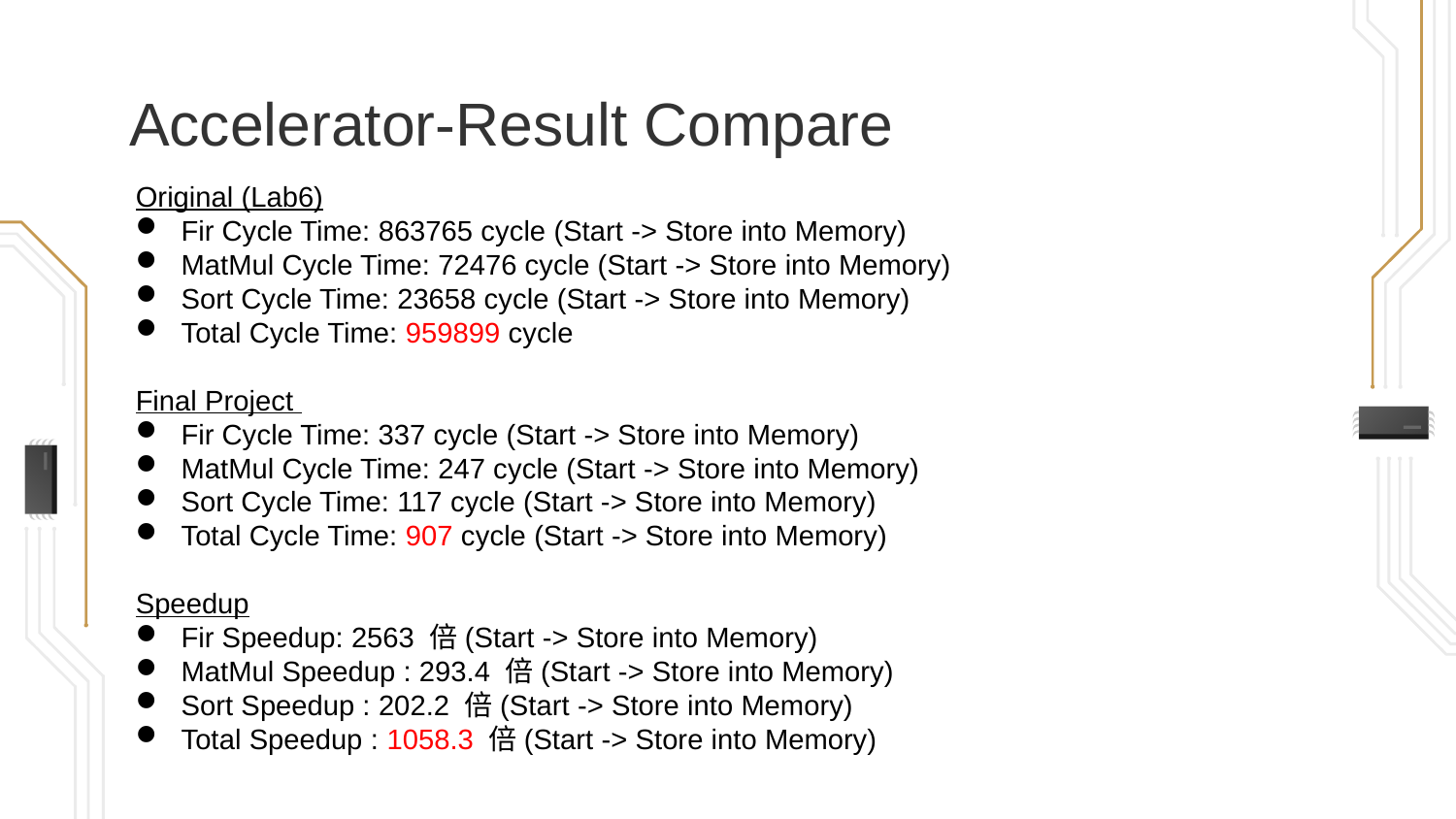

Accelerator-Result Compare
Original (Lab6)
Fir Cycle Time: 863765 cycle (Start -> Store into Memory)
MatMul Cycle Time: 72476 cycle (Start -> Store into Memory)
Sort Cycle Time: 23658 cycle (Start -> Store into Memory)
Total Cycle Time: 959899 cycle

Final Project
Fir Cycle Time: 337 cycle (Start -> Store into Memory)
MatMul Cycle Time: 247 cycle (Start -> Store into Memory)
Sort Cycle Time: 117 cycle (Start -> Store into Memory)
Total Cycle Time: 907 cycle (Start -> Store into Memory)

Speedup
Fir Speedup: 2563 倍(Start -> Store into Memory)
MatMul Speedup : 293.4 倍(Start -> Store into Memory)
Sort Speedup : 202.2 倍(Start -> Store into Memory)
Total Speedup : 1058.3 倍(Start -> Store into Memory)